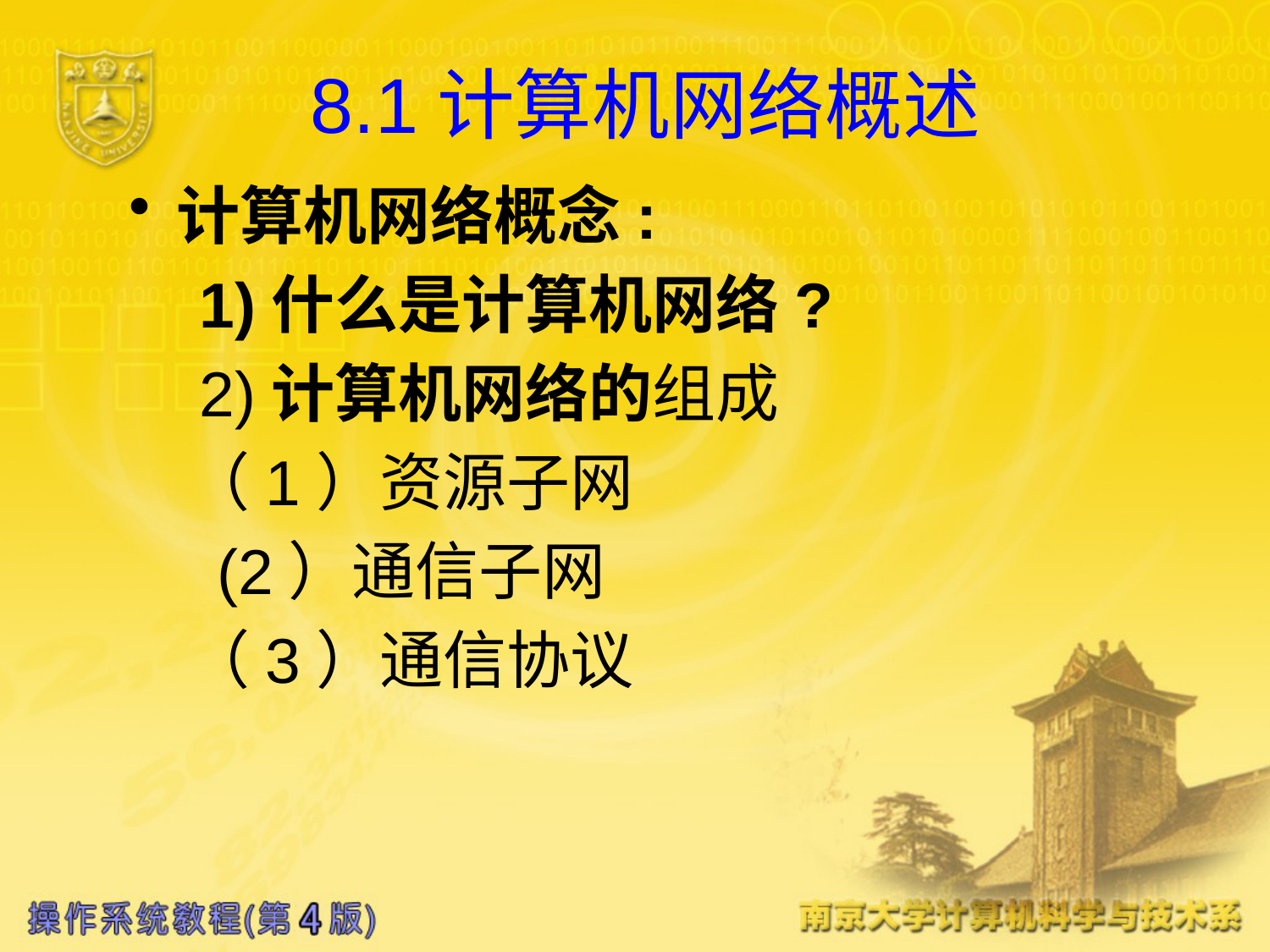

# 8.1计算机网络概述
计算机网络概念:
    1)什么是计算机网络?
    2)计算机网络的组成
   （1）资源子网
     (2）通信子网
   （3）通信协议